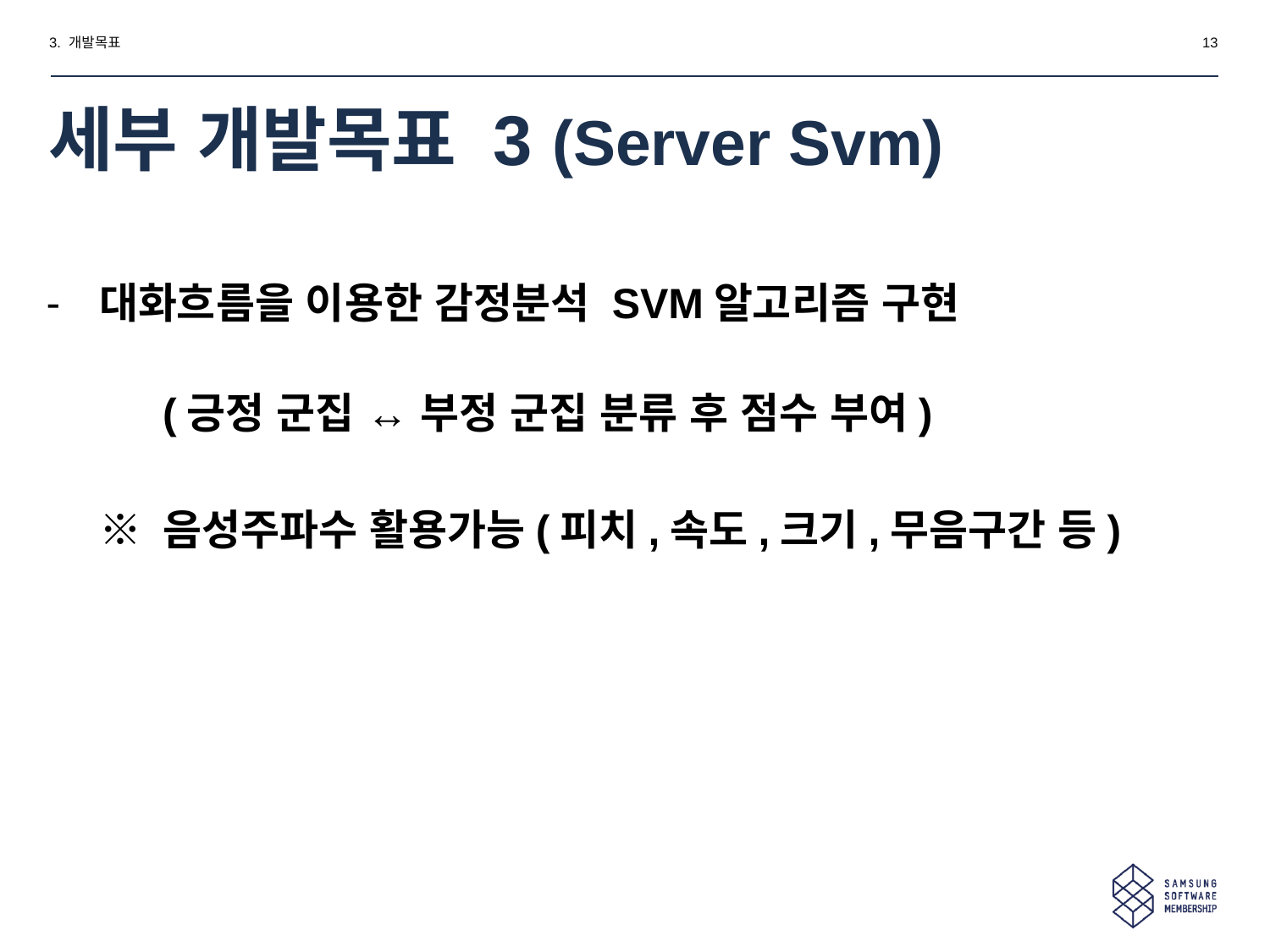

3. 개발목표
13
# 세부 개발목표 3 (Server Svm)
대화흐름을 이용한 감정분석 SVM알고리즘 구현

	(긍정 군집 ↔ 부정 군집 분류 후 점수 부여)

※ 음성주파수 활용가능(피치,속도,크기,무음구간 등)